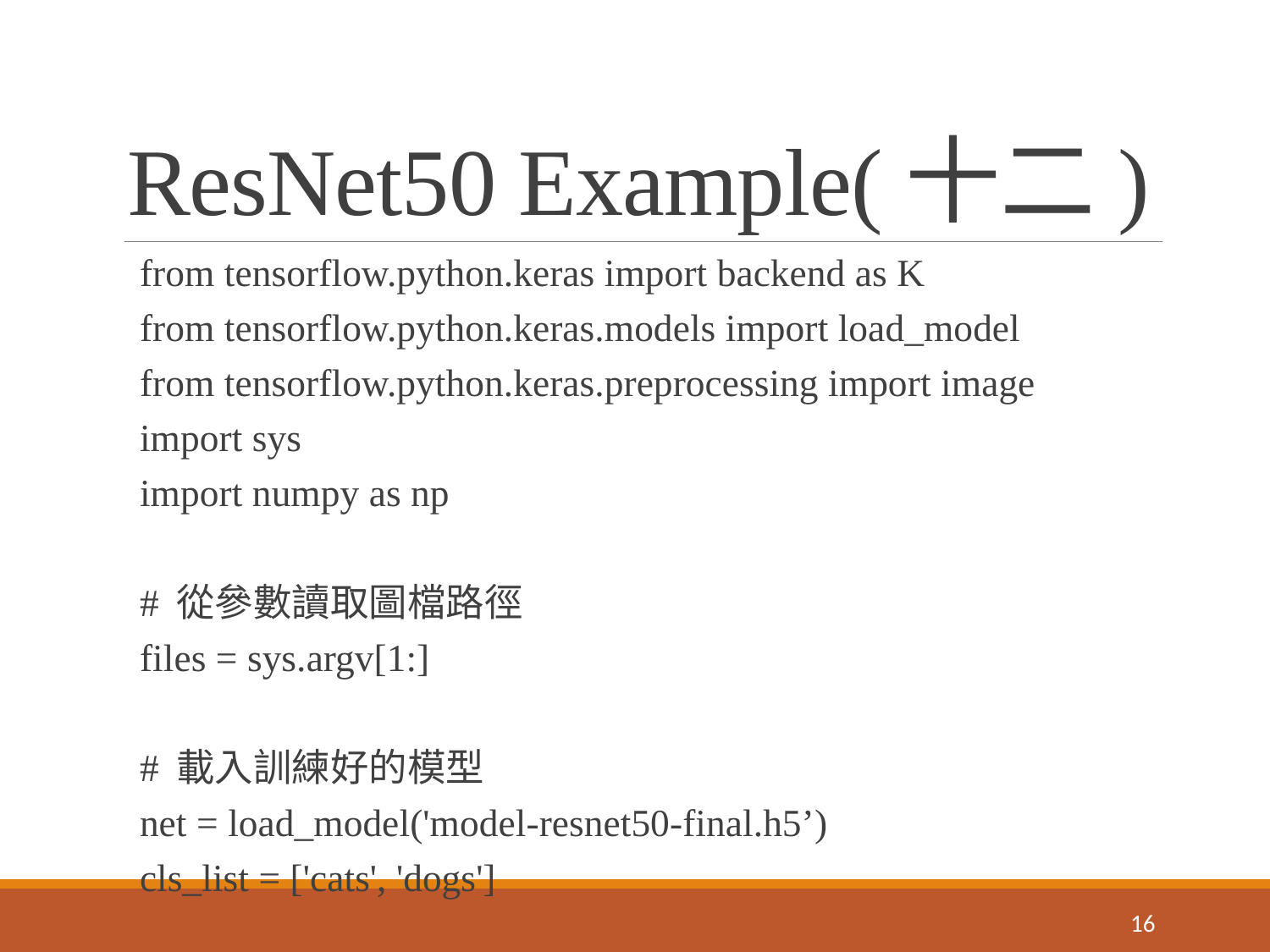

# ResNet50 Example(十二)
from tensorflow.python.keras import backend as K
from tensorflow.python.keras.models import load_model
from tensorflow.python.keras.preprocessing import image
import sys
import numpy as np

# 從參數讀取圖檔路徑
files = sys.argv[1:]

# 載入訓練好的模型
net = load_model('model-resnet50-final.h5’)
cls_list = ['cats', 'dogs']
16